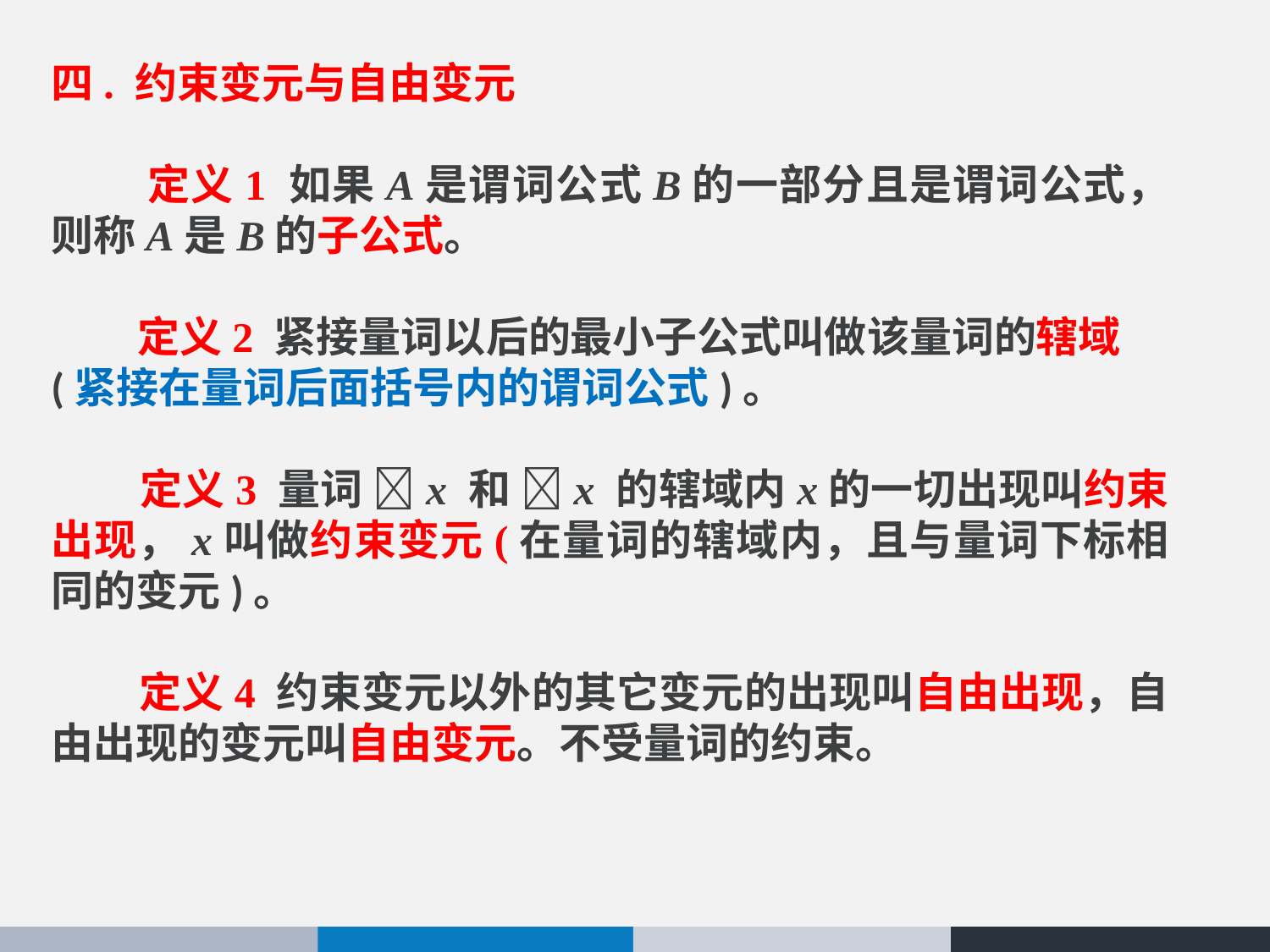

四. 约束变元与自由变元

        定义1 如果A是谓词公式B的一部分且是谓词公式，则称A是B的子公式。

        定义2 紧接量词以后的最小子公式叫做该量词的辖域
(紧接在量词后面括号内的谓词公式)。

        定义3 量词 ∀x 和 ∃x 的辖域内x的一切出现叫约束出现，x叫做约束变元(在量词的辖域内，且与量词下标相同的变元)。

        定义4 约束变元以外的其它变元的出现叫自由出现，自由出现的变元叫自由变元。不受量词的约束。